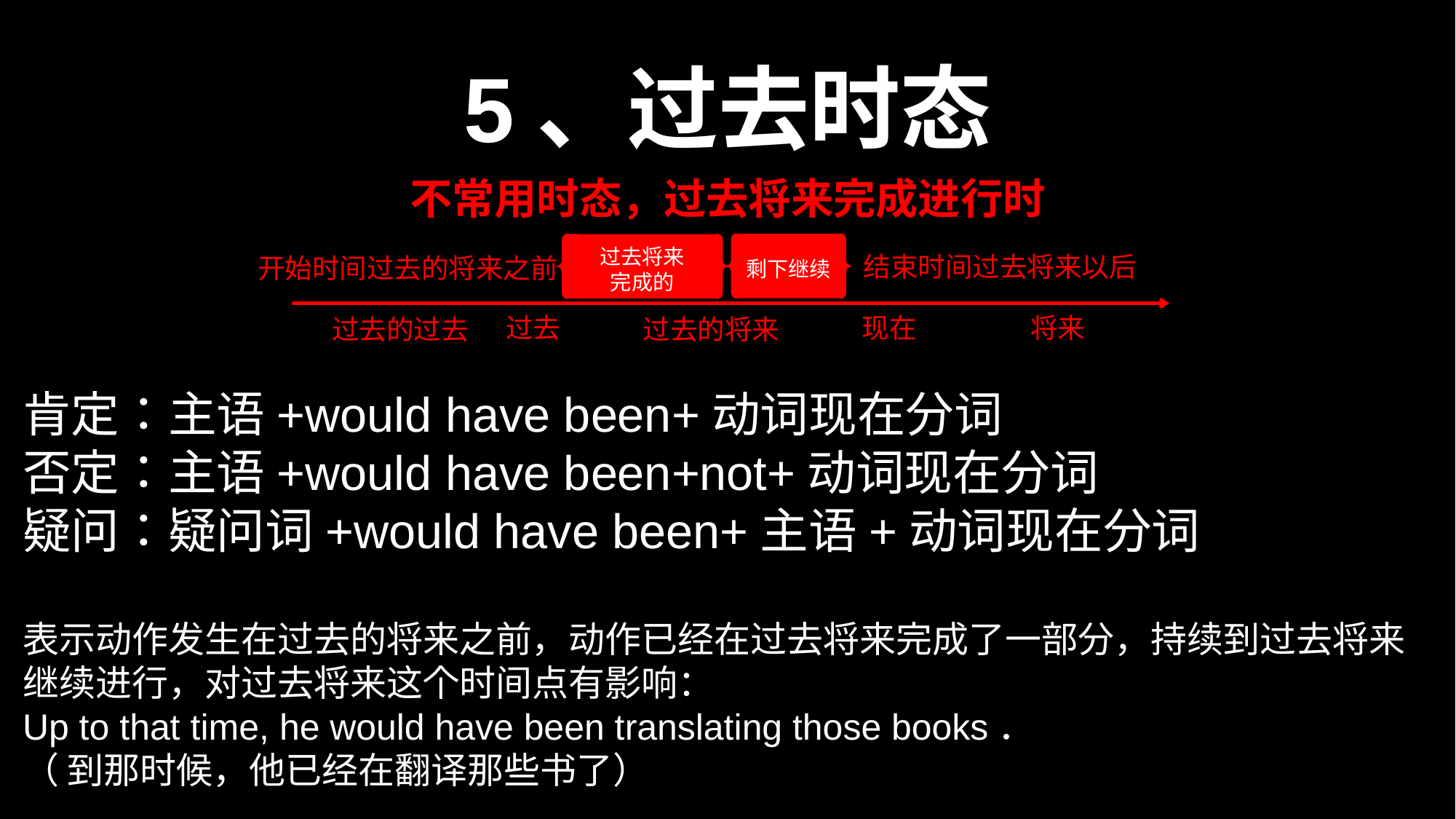

5、过去时态
不常用时态，过去将来完成进行时
剩下继续
过去将来
完成的
过去
将来
现在
过去的将来
过去的过去
结束时间过去将来以后
开始时间过去的将来之前
肯定：主语+would have been+动词现在分词
否定：主语+would have been+not+动词现在分词
疑问：疑问词+would have been+主语+动词现在分词

表示动作发生在过去的将来之前，动作已经在过去将来完成了一部分，持续到过去将来继续进行，对过去将来这个时间点有影响：
Up to that time, he would have been translating those books．
（ 到那时候，他已经在翻译那些书了）